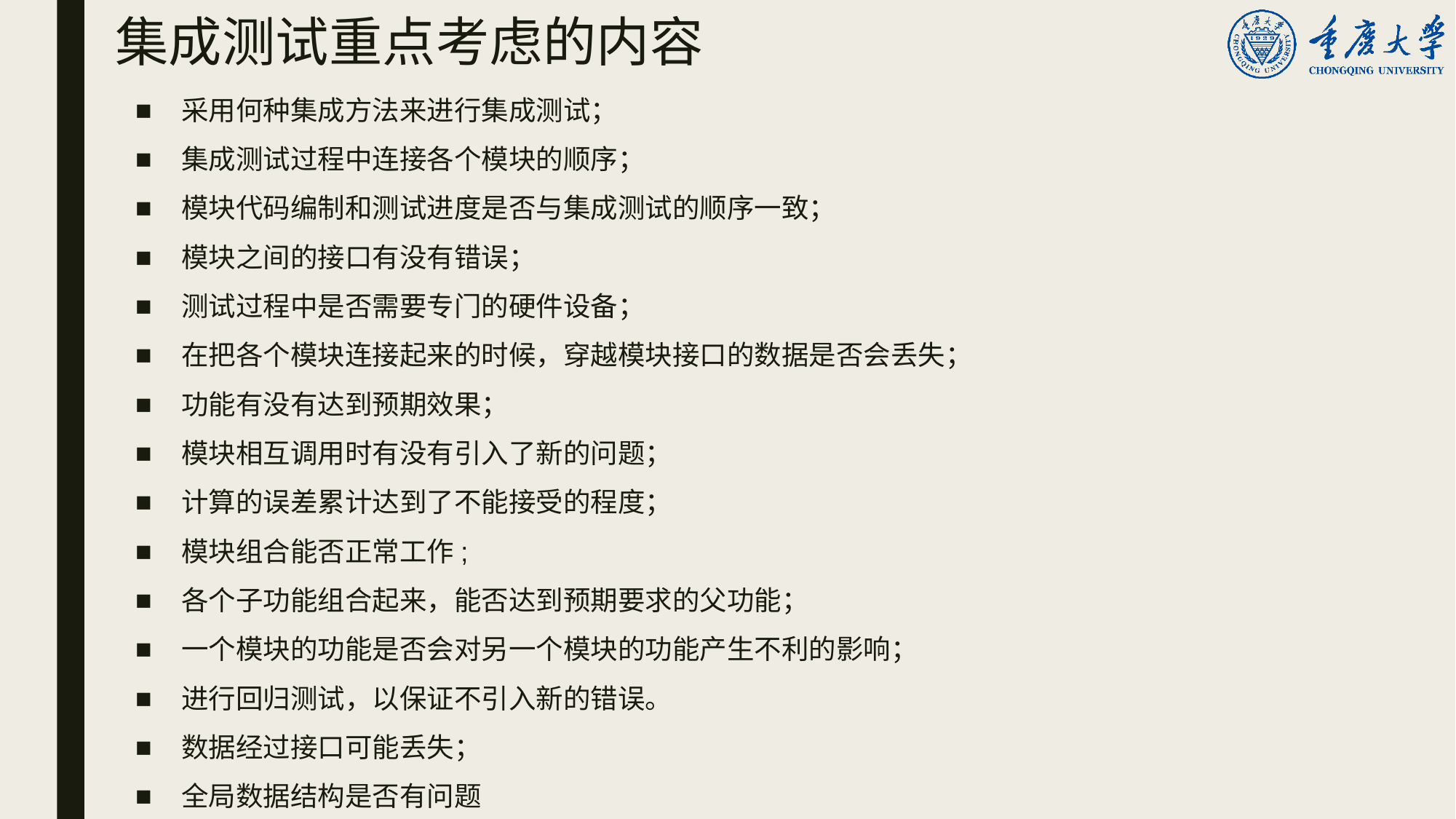

# 集成测试重点考虑的内容
采用何种集成方法来进行集成测试；
集成测试过程中连接各个模块的顺序；
模块代码编制和测试进度是否与集成测试的顺序一致；
模块之间的接口有没有错误；
测试过程中是否需要专门的硬件设备；
在把各个模块连接起来的时候，穿越模块接口的数据是否会丢失；
功能有没有达到预期效果；
模块相互调用时有没有引入了新的问题；
计算的误差累计达到了不能接受的程度；
模块组合能否正常工作;
各个子功能组合起来，能否达到预期要求的父功能；
一个模块的功能是否会对另一个模块的功能产生不利的影响；
进行回归测试，以保证不引入新的错误。
数据经过接口可能丢失；
全局数据结构是否有问题